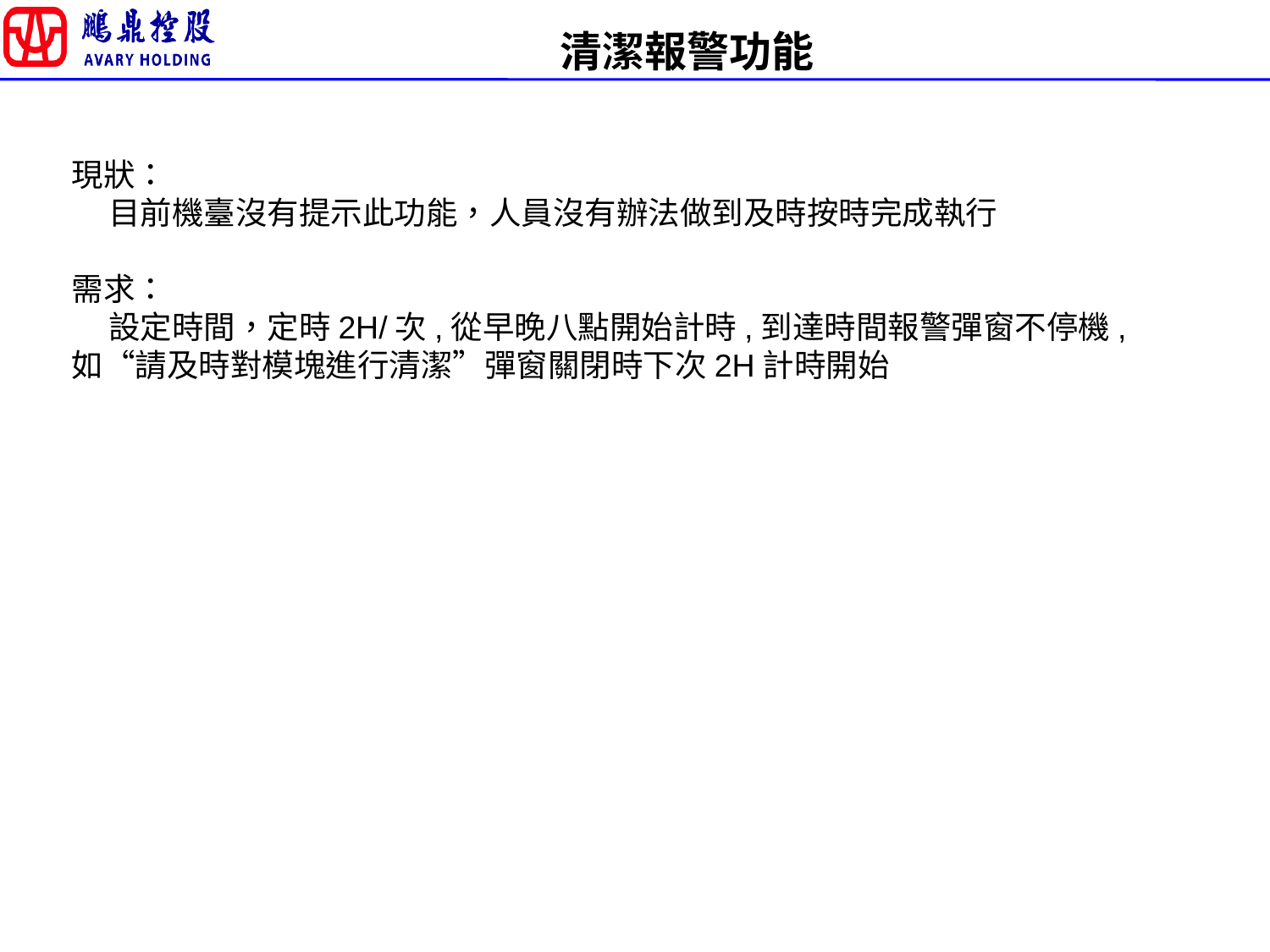

清潔報警功能
現狀：
    目前機臺沒有提示此功能，人員沒有辦法做到及時按時完成執行

需求：
    設定時間，定時2H/次,從早晚八點開始計時,到達時間報警彈窗不停機,如“請及時對模塊進行清潔”彈窗關閉時下次2H計時開始